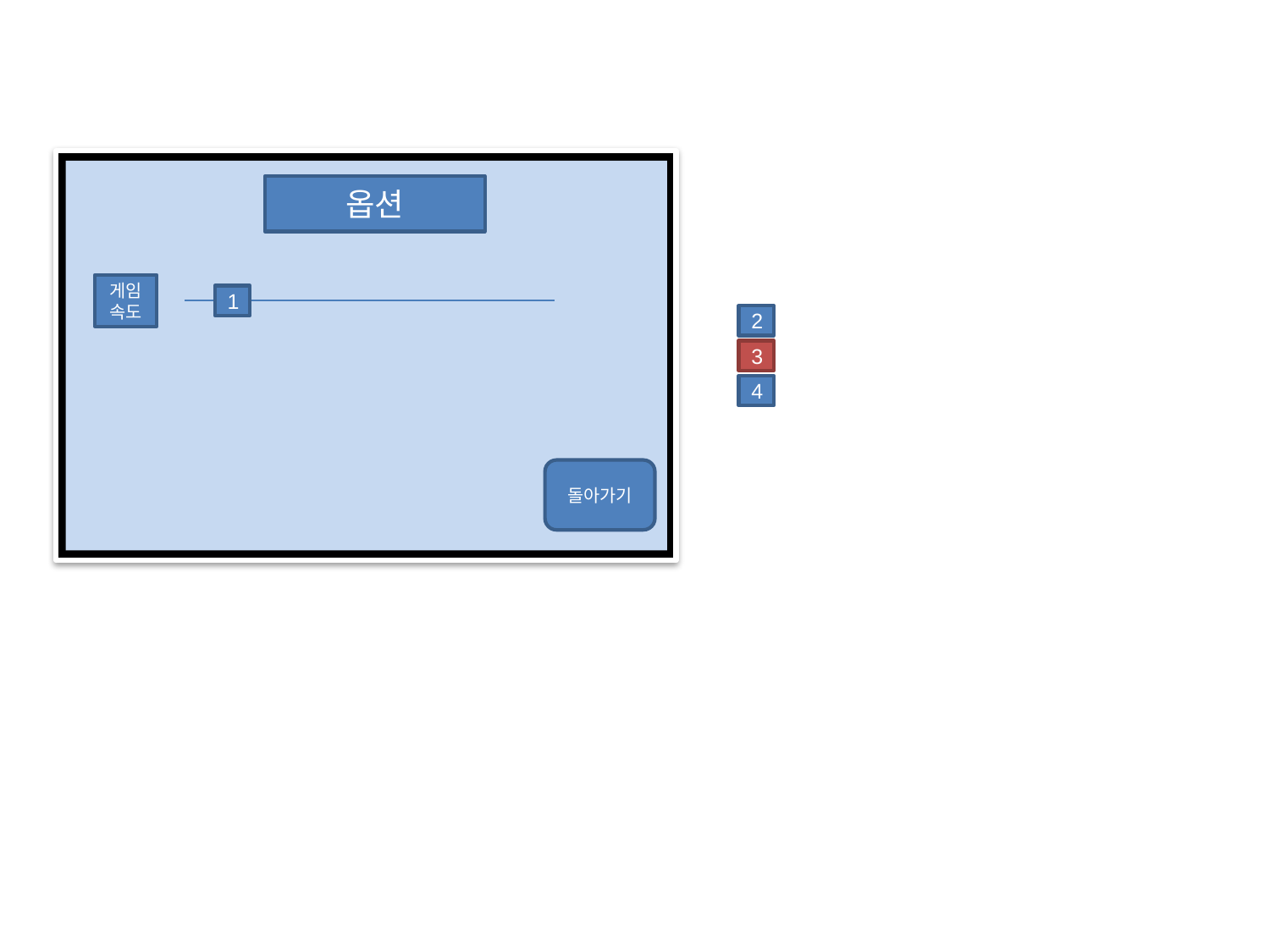

옵션
게임속도
1
2
3
4
돌아가기